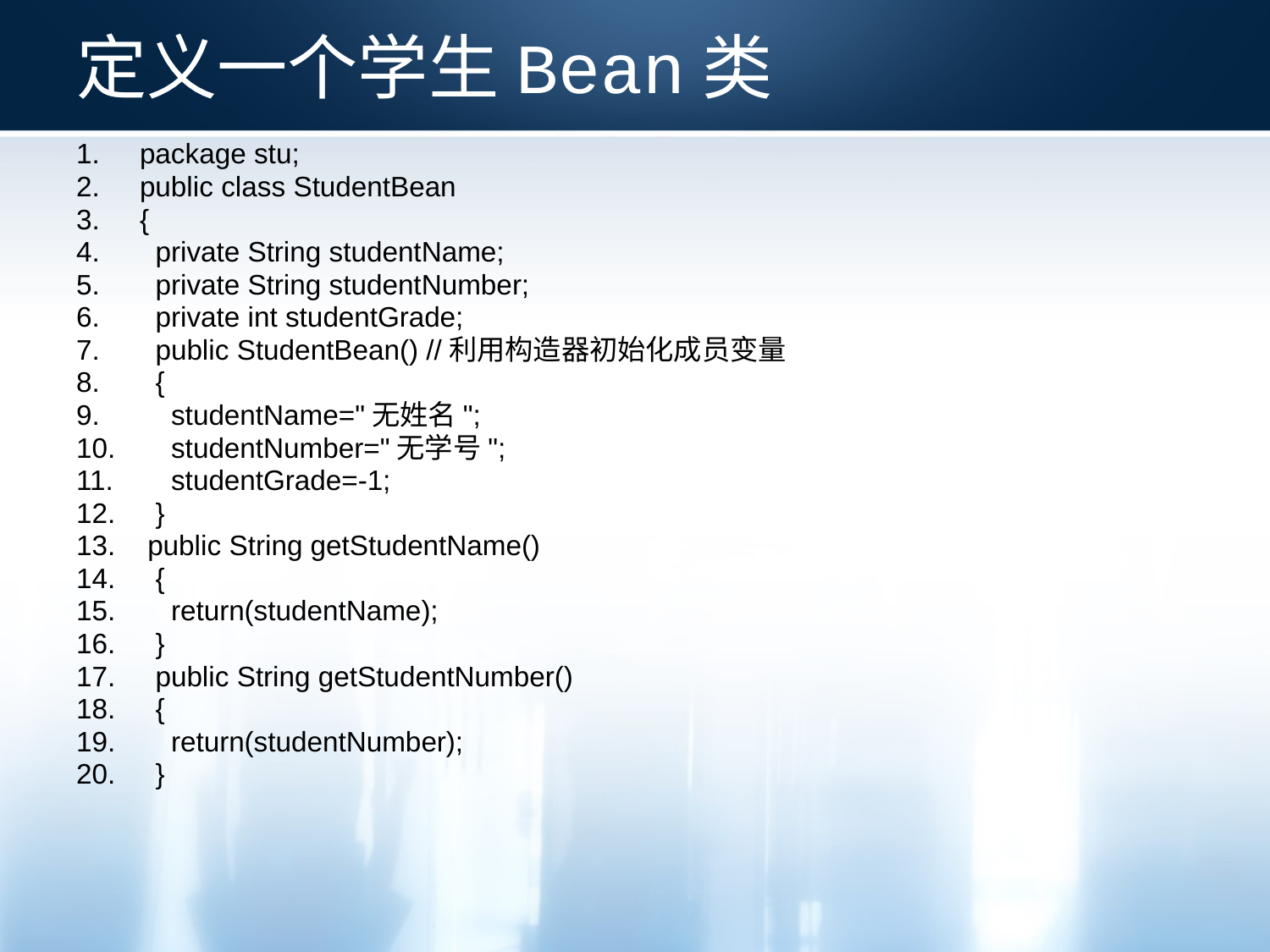

# 定义一个学生Bean类
package stu;
public class StudentBean
{
  private String studentName;
  private String studentNumber;
  private int studentGrade;
  public StudentBean() //利用构造器初始化成员变量
  {
    studentName="无姓名";
    studentNumber="无学号";
    studentGrade=-1;
  }
 public String getStudentName()
  {
    return(studentName);
  }
  public String getStudentNumber()
  {
    return(studentNumber);
  }